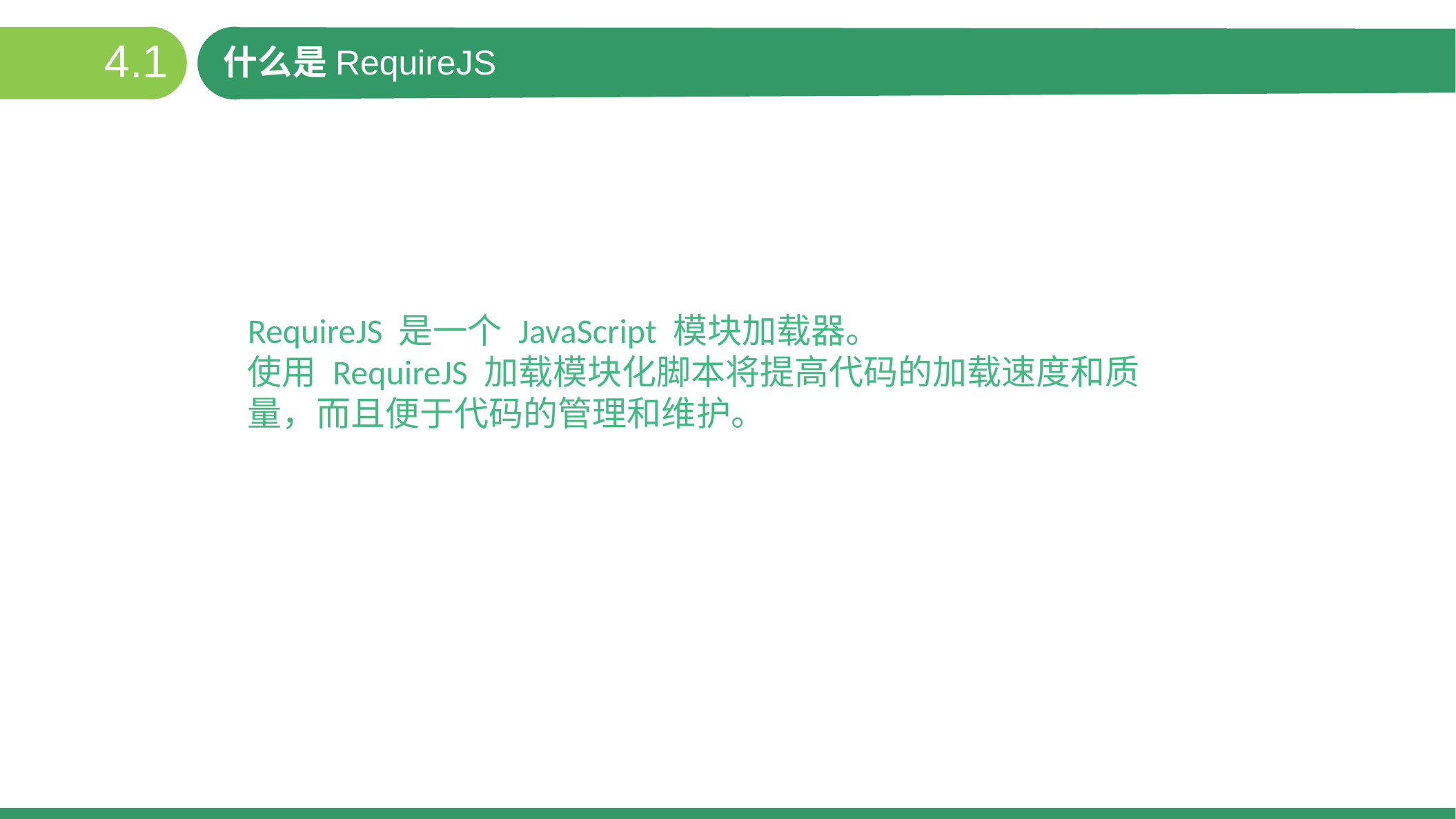

4.1

什么是RequireJS

RequireJS 是一个 JavaScript 模块加载器。
使用 RequireJS 加载模块化脚本将提高代码的加载速度和质量，而且便于代码的管理和维护。